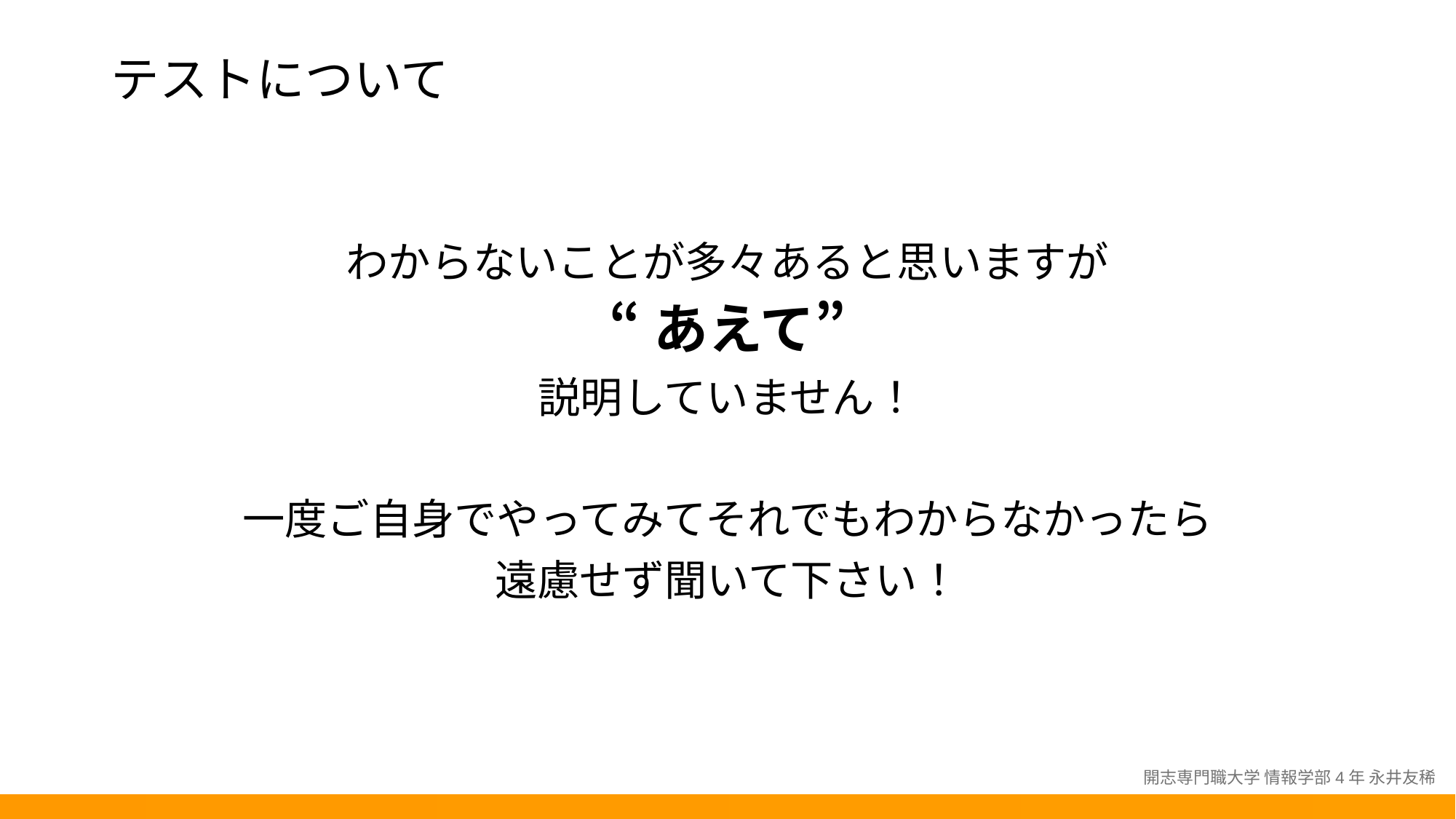

# テストについて

わからないことが多々あると思いますが
“あえて”
説明していません！

一度ご自身でやってみてそれでもわからなかったら
遠慮せず聞いて下さい！